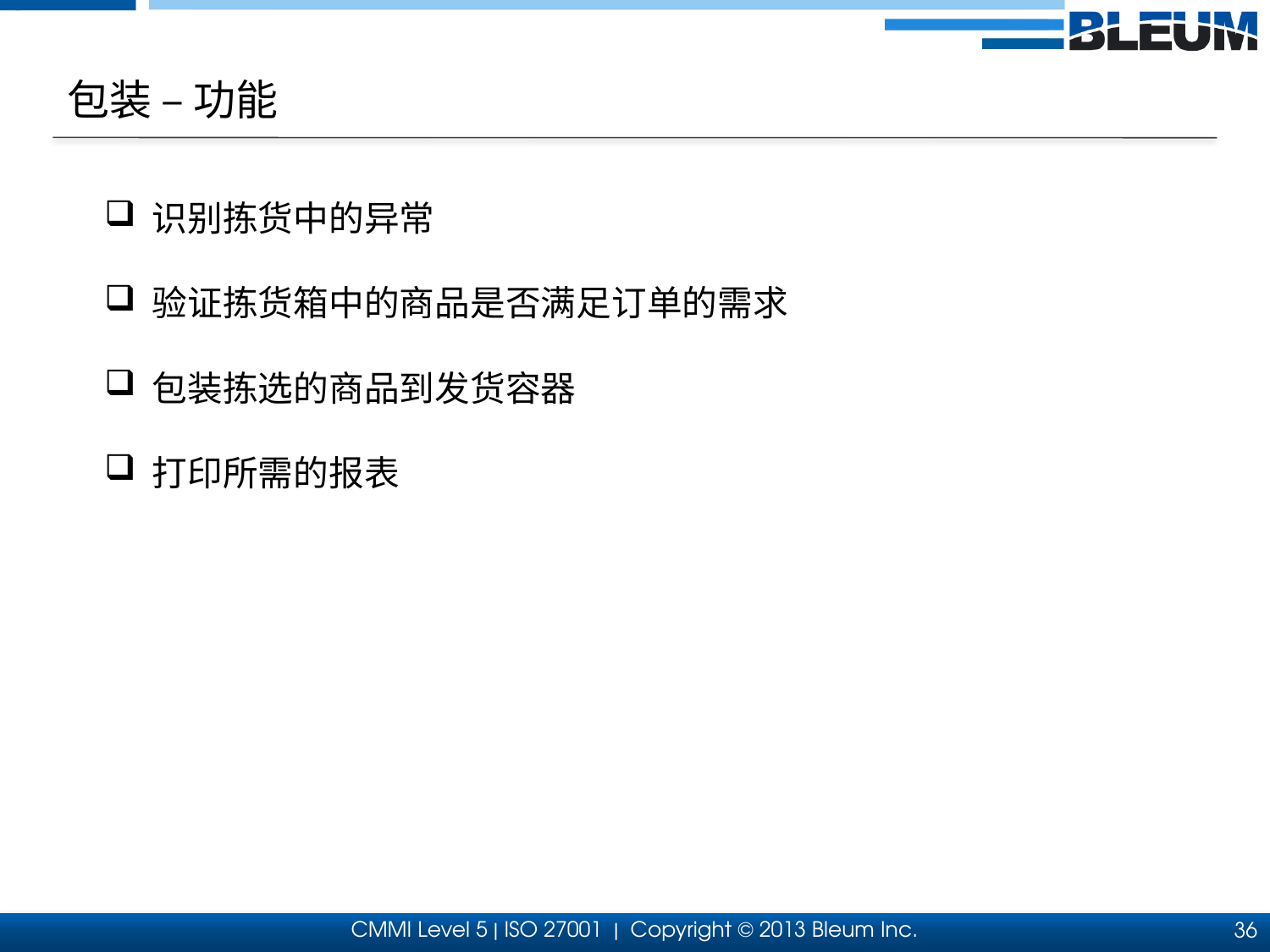

包装 – 功能

识别拣货中的异常

验证拣货箱中的商品是否满足订单的需求

包装拣选的商品到发货容器

打印所需的报表
36